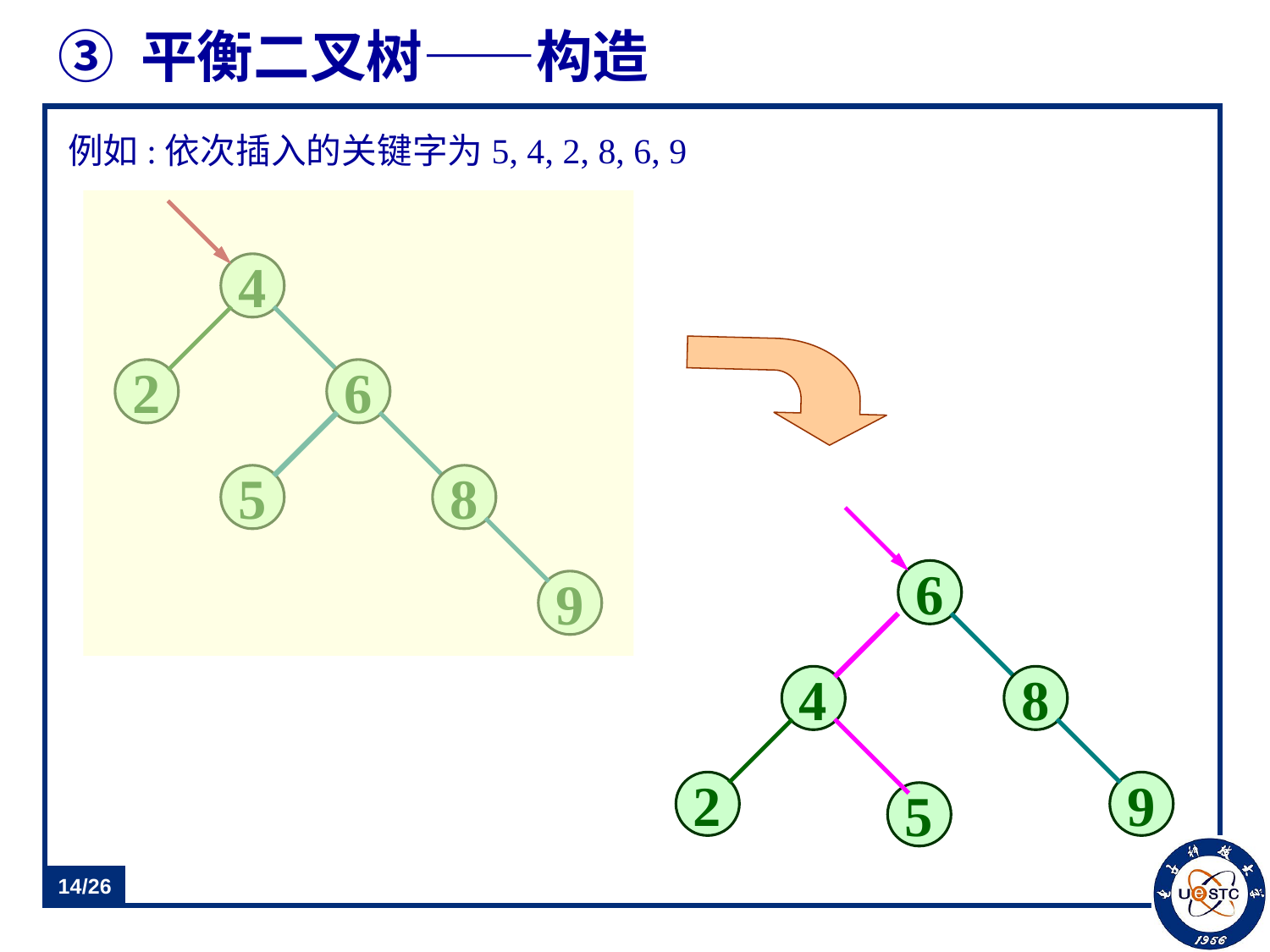

# ③ 平衡二叉树——构造
例如:依次插入的关键字为5, 4, 2, 8, 6, 9

4

2
6

5
8

6
9

4
8

2
9
5
14/26